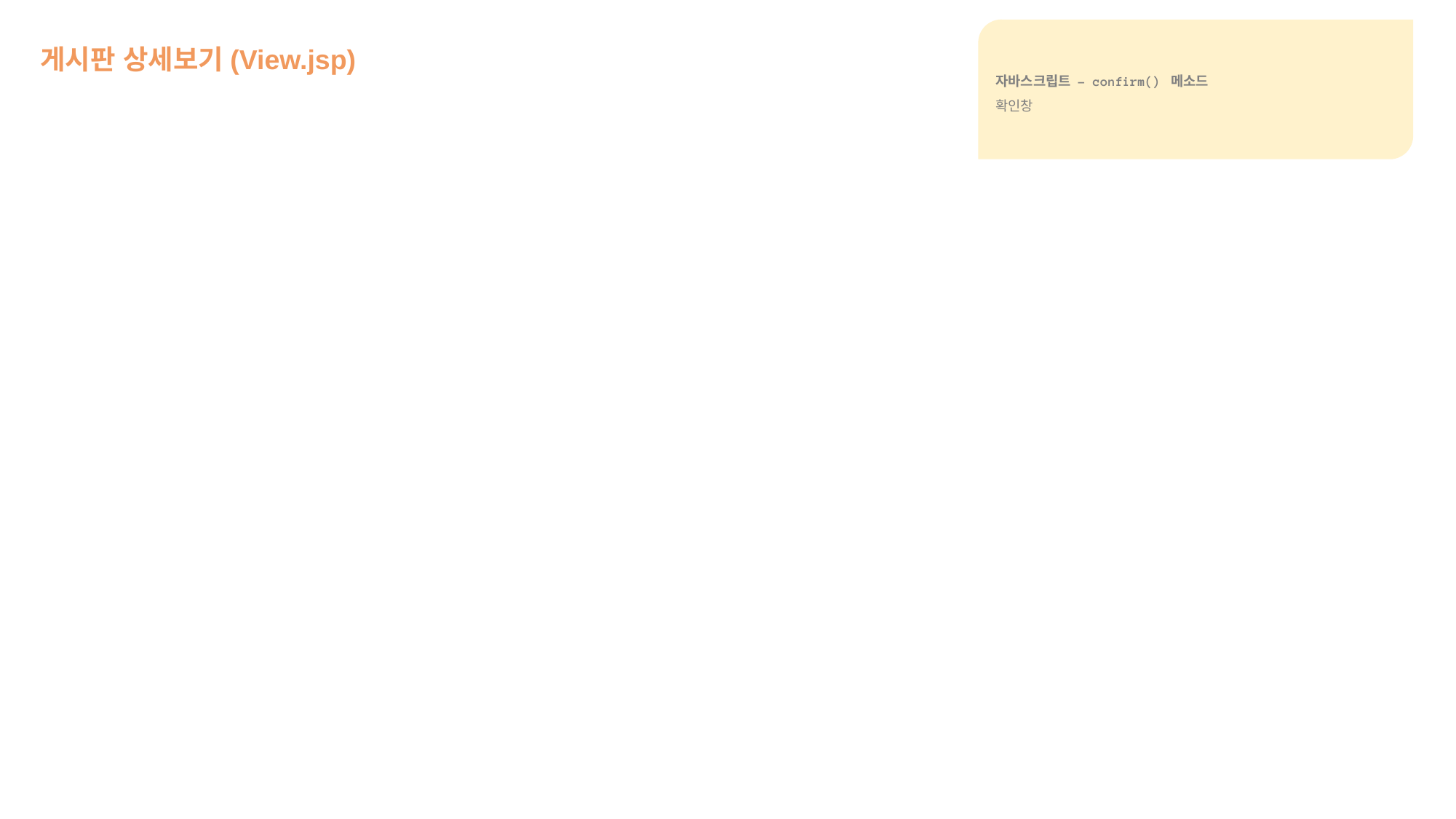

게시판 상세보기(View.jsp)
자바스크립트 - confirm() 메소드
확인창